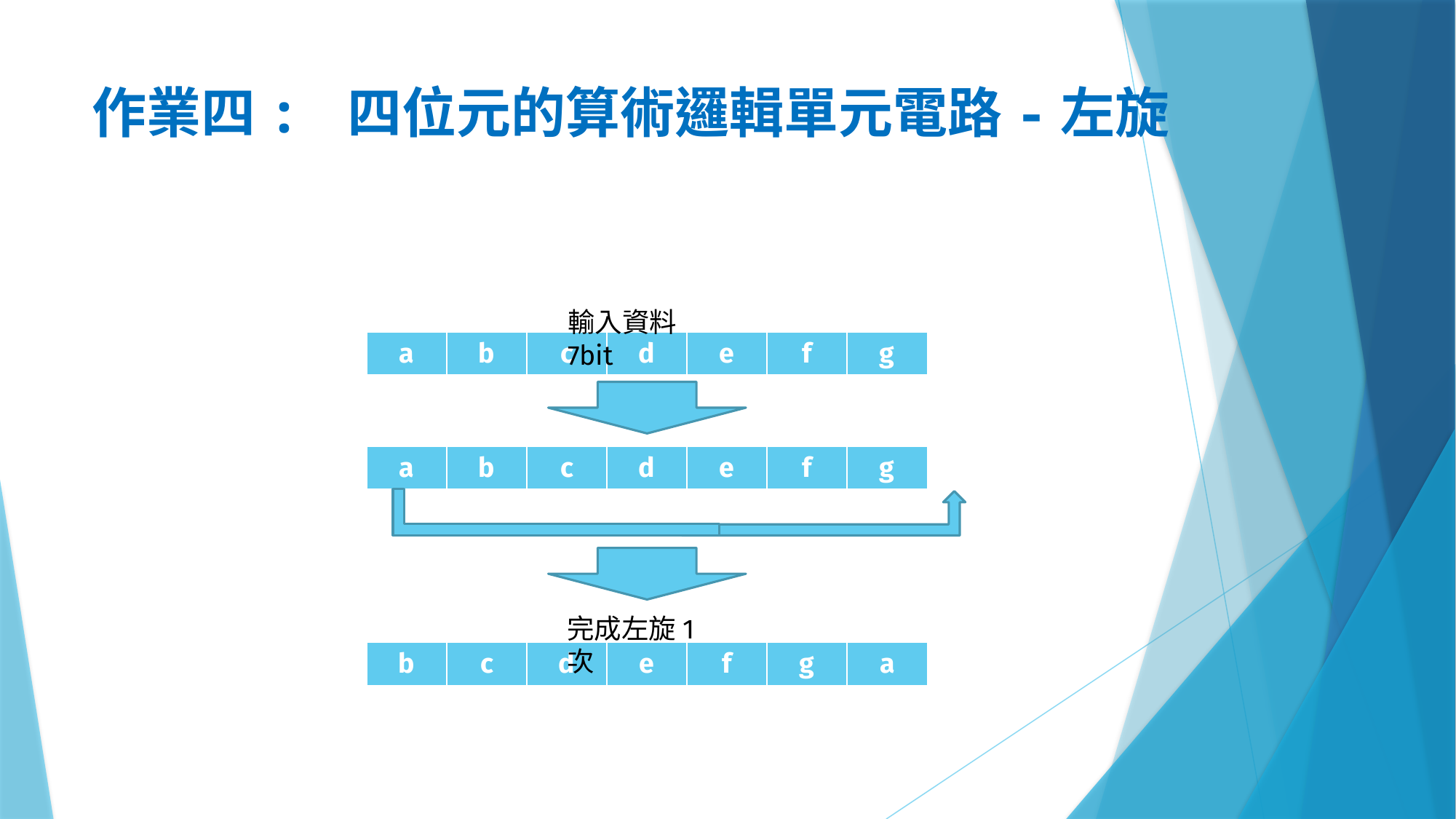

# 作業四: 四位元的算術邏輯單元電路-左旋
輸入資料7bit
| a | b | c | d | e | f | g |
| --- | --- | --- | --- | --- | --- | --- |

| a | b | c | d | e | f | g |
| --- | --- | --- | --- | --- | --- | --- |

完成左旋1次
| b | c | d | e | f | g | a |
| --- | --- | --- | --- | --- | --- | --- |